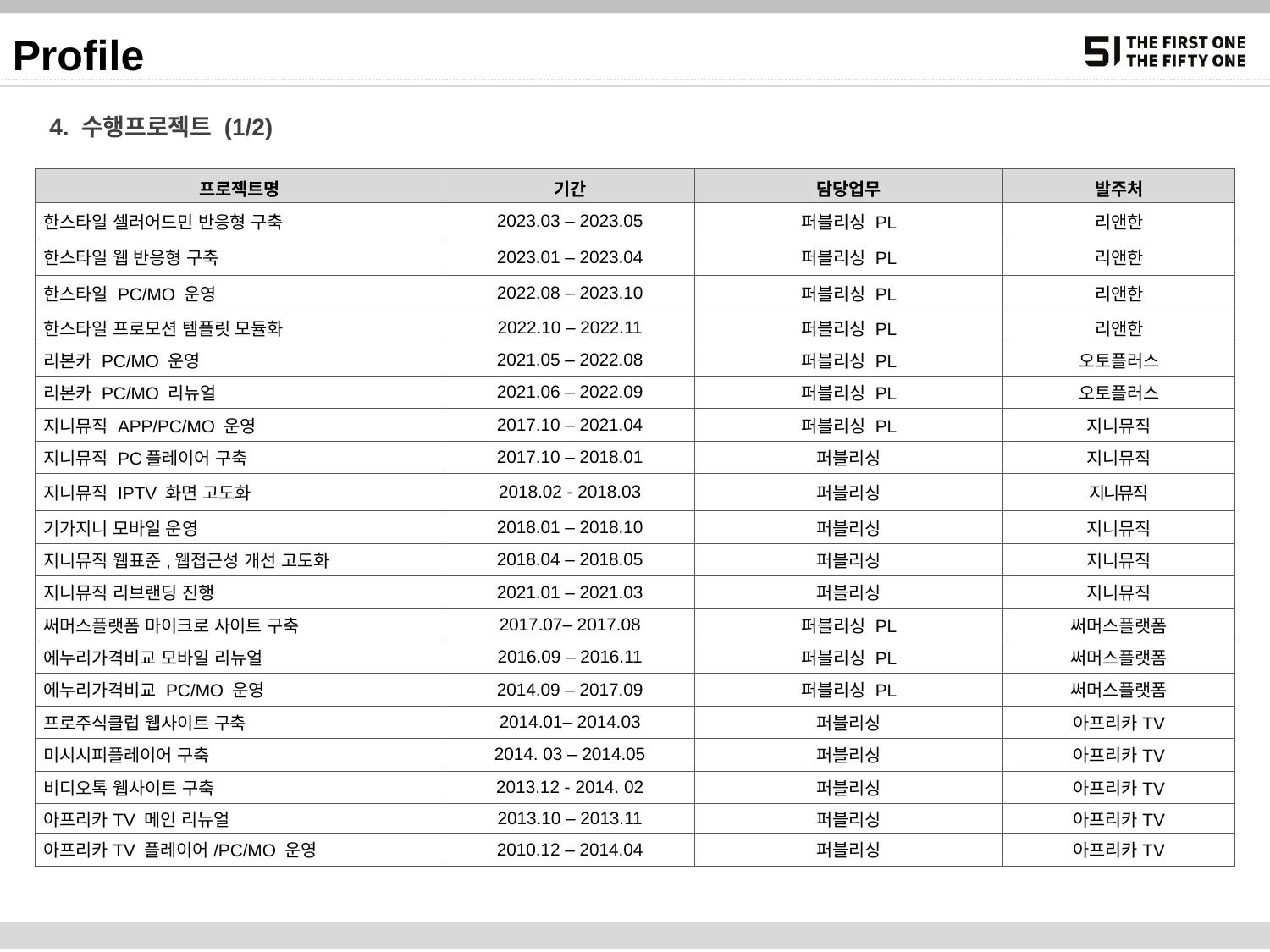

Profile
4. 수행프로젝트 (1/2)
| 프로젝트명 | 기간 | 담당업무 | 발주처 |
| --- | --- | --- | --- |
| 한스타일 셀러어드민 반응형 구축 | 2023.03 – 2023.05 | 퍼블리싱 PL | 리앤한 |
| 한스타일 웹 반응형 구축 | 2023.01 – 2023.04 | 퍼블리싱 PL | 리앤한 |
| 한스타일 PC/MO 운영 | 2022.08 – 2023.10 | 퍼블리싱 PL | 리앤한 |
| 한스타일 프로모션 템플릿 모듈화 | 2022.10 – 2022.11 | 퍼블리싱 PL | 리앤한 |
| 리본카 PC/MO 운영 | 2021.05 – 2022.08 | 퍼블리싱 PL | 오토플러스 |
| 리본카 PC/MO 리뉴얼 | 2021.06 – 2022.09 | 퍼블리싱 PL | 오토플러스 |
| 지니뮤직 APP/PC/MO 운영 | 2017.10 – 2021.04 | 퍼블리싱 PL | 지니뮤직 |
| 지니뮤직 PC플레이어 구축 | 2017.10 – 2018.01 | 퍼블리싱 | 지니뮤직 |
| 지니뮤직 IPTV 화면 고도화 | 2018.02 - 2018.03 | 퍼블리싱 | 지니뮤직 |
| 기가지니 모바일 운영 | 2018.01 – 2018.10 | 퍼블리싱 | 지니뮤직 |
| 지니뮤직 웹표준,웹접근성 개선 고도화 | 2018.04 – 2018.05 | 퍼블리싱 | 지니뮤직 |
| 지니뮤직 리브랜딩 진행 | 2021.01 – 2021.03 | 퍼블리싱 | 지니뮤직 |
| 써머스플랫폼 마이크로 사이트 구축 | 2017.07– 2017.08 | 퍼블리싱 PL | 써머스플랫폼 |
| 에누리가격비교 모바일 리뉴얼 | 2016.09 – 2016.11 | 퍼블리싱 PL | 써머스플랫폼 |
| 에누리가격비교 PC/MO 운영 | 2014.09 – 2017.09 | 퍼블리싱 PL | 써머스플랫폼 |
| 프로주식클럽 웹사이트 구축 | 2014.01– 2014.03 | 퍼블리싱 | 아프리카TV |
| 미시시피플레이어 구축 | 2014. 03 – 2014.05 | 퍼블리싱 | 아프리카TV |
| 비디오톡 웹사이트 구축 | 2013.12 - 2014. 02 | 퍼블리싱 | 아프리카TV |
| 아프리카TV 메인 리뉴얼 | 2013.10 – 2013.11 | 퍼블리싱 | 아프리카TV |
| 아프리카TV 플레이어/PC/MO 운영 | 2010.12 – 2014.04 | 퍼블리싱 | 아프리카TV |